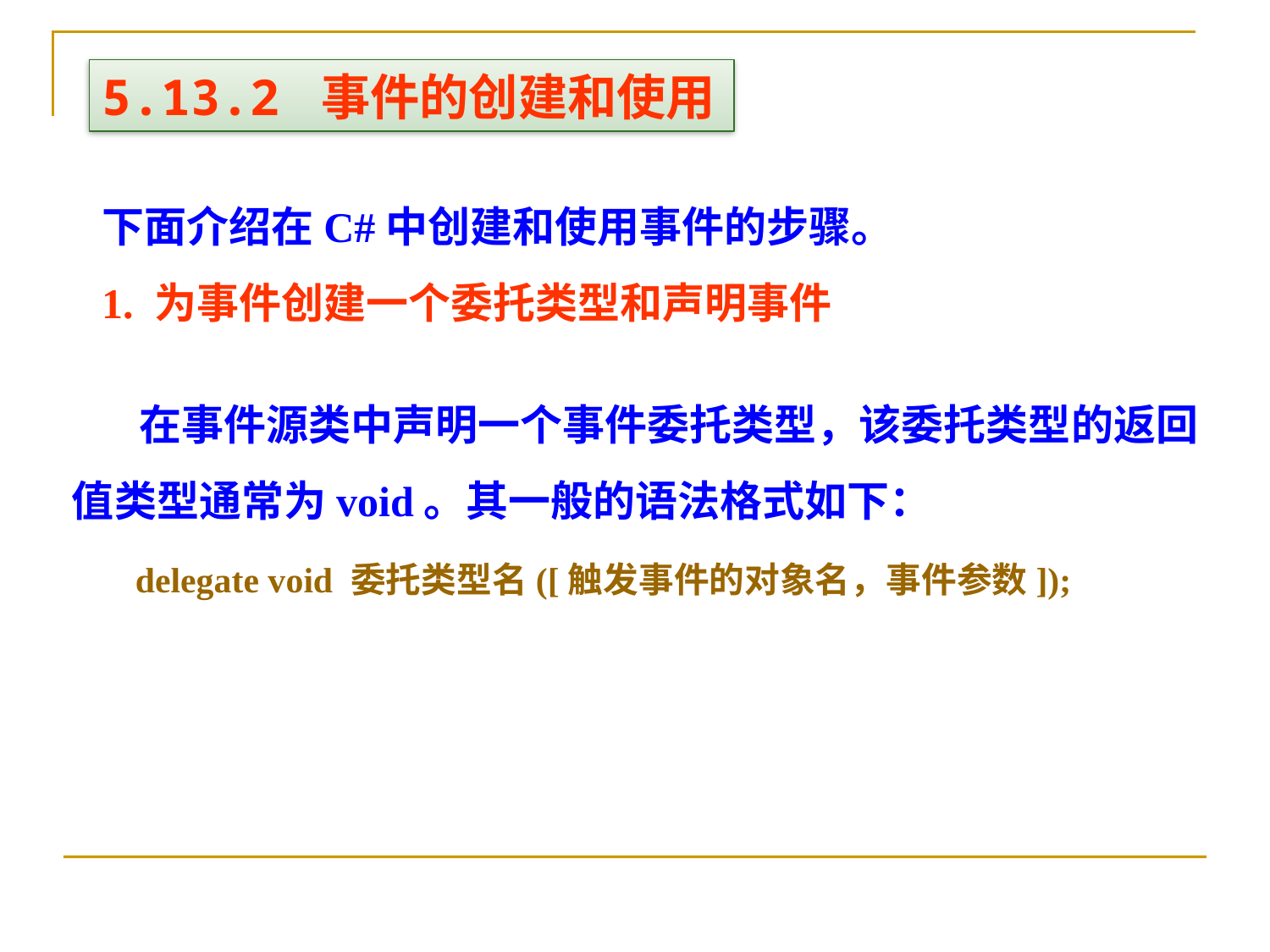

5.13.2 事件的创建和使用
下面介绍在C#中创建和使用事件的步骤。
1. 为事件创建一个委托类型和声明事件
      在事件源类中声明一个事件委托类型，该委托类型的返回值类型通常为void。其一般的语法格式如下：
      delegate void 委托类型名([触发事件的对象名，事件参数]);